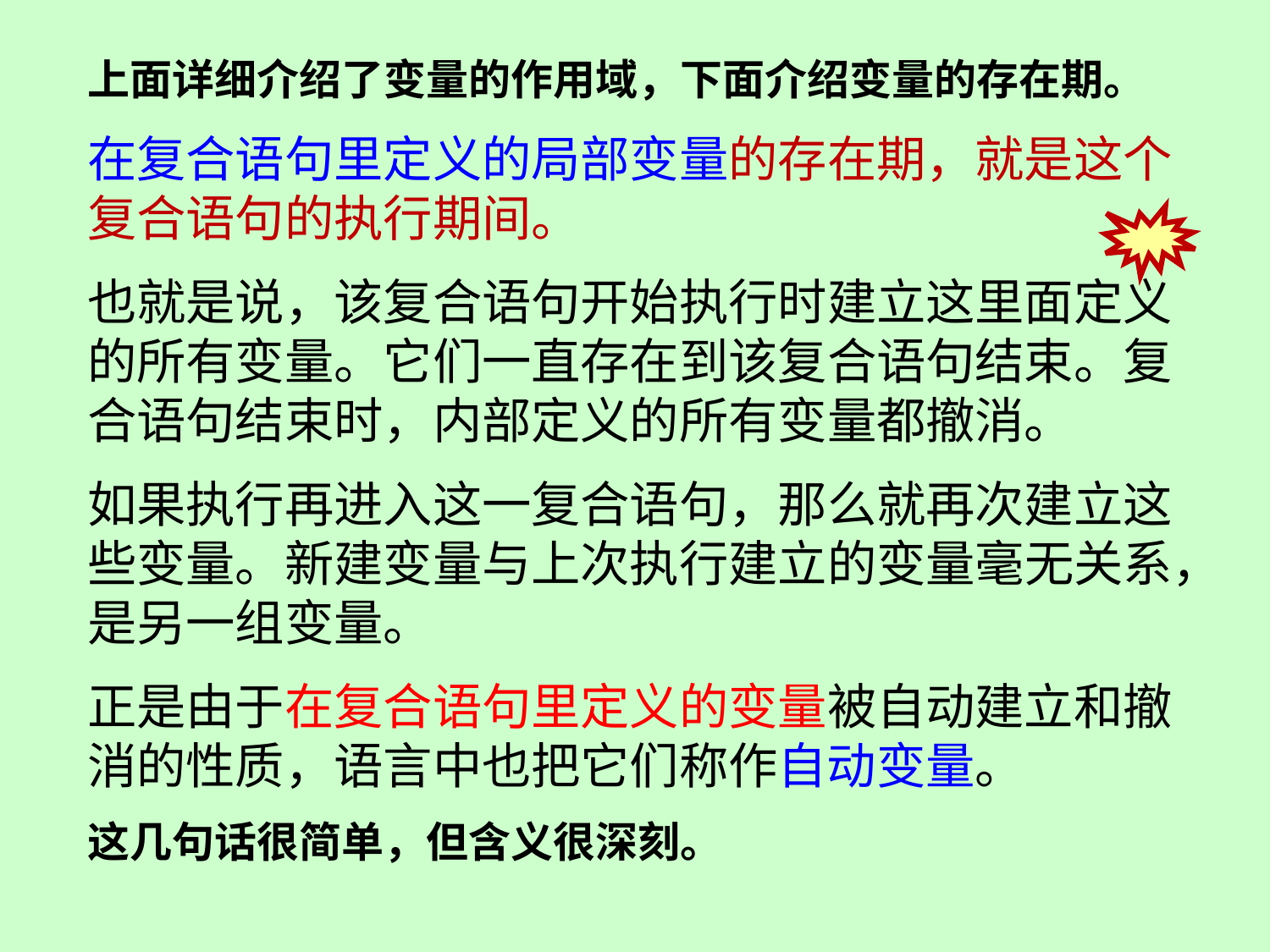

上面详细介绍了变量的作用域，下面介绍变量的存在期。
在复合语句里定义的局部变量的存在期，就是这个复合语句的执行期间。
也就是说，该复合语句开始执行时建立这里面定义的所有变量。它们一直存在到该复合语句结束。复合语句结束时，内部定义的所有变量都撤消。
如果执行再进入这一复合语句，那么就再次建立这些变量。新建变量与上次执行建立的变量毫无关系，是另一组变量。
正是由于在复合语句里定义的变量被自动建立和撤消的性质，语言中也把它们称作自动变量。
这几句话很简单，但含义很深刻。

41